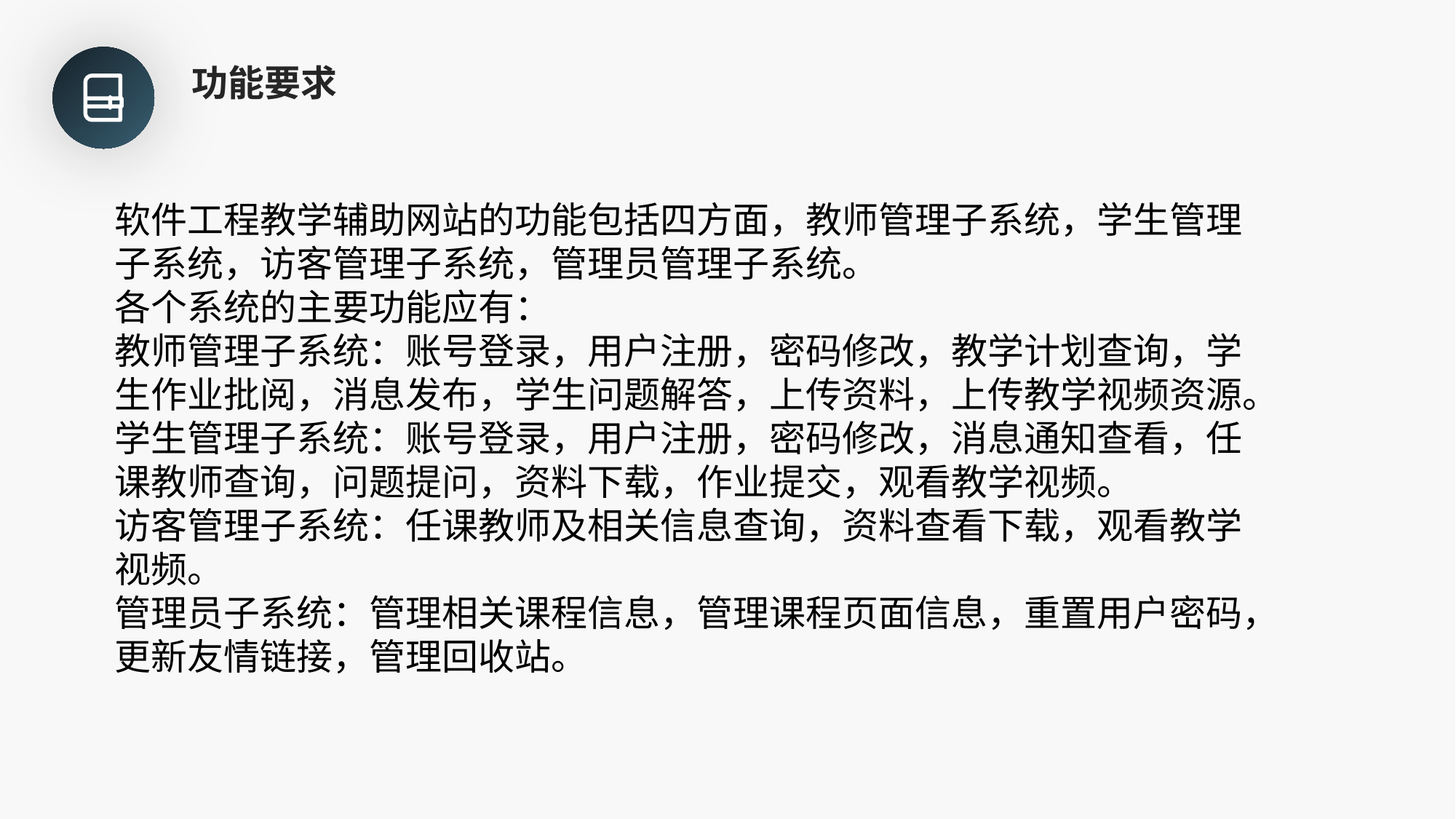

功能要求
软件工程教学辅助网站的功能包括四方面，教师管理子系统，学生管理子系统，访客管理子系统，管理员管理子系统。
各个系统的主要功能应有：
教师管理子系统：账号登录，用户注册，密码修改，教学计划查询，学生作业批阅，消息发布，学生问题解答，上传资料，上传教学视频资源。
学生管理子系统：账号登录，用户注册，密码修改，消息通知查看，任课教师查询，问题提问，资料下载，作业提交，观看教学视频。
访客管理子系统：任课教师及相关信息查询，资料查看下载，观看教学视频。
管理员子系统：管理相关课程信息，管理课程页面信息，重置用户密码，更新友情链接，管理回收站。